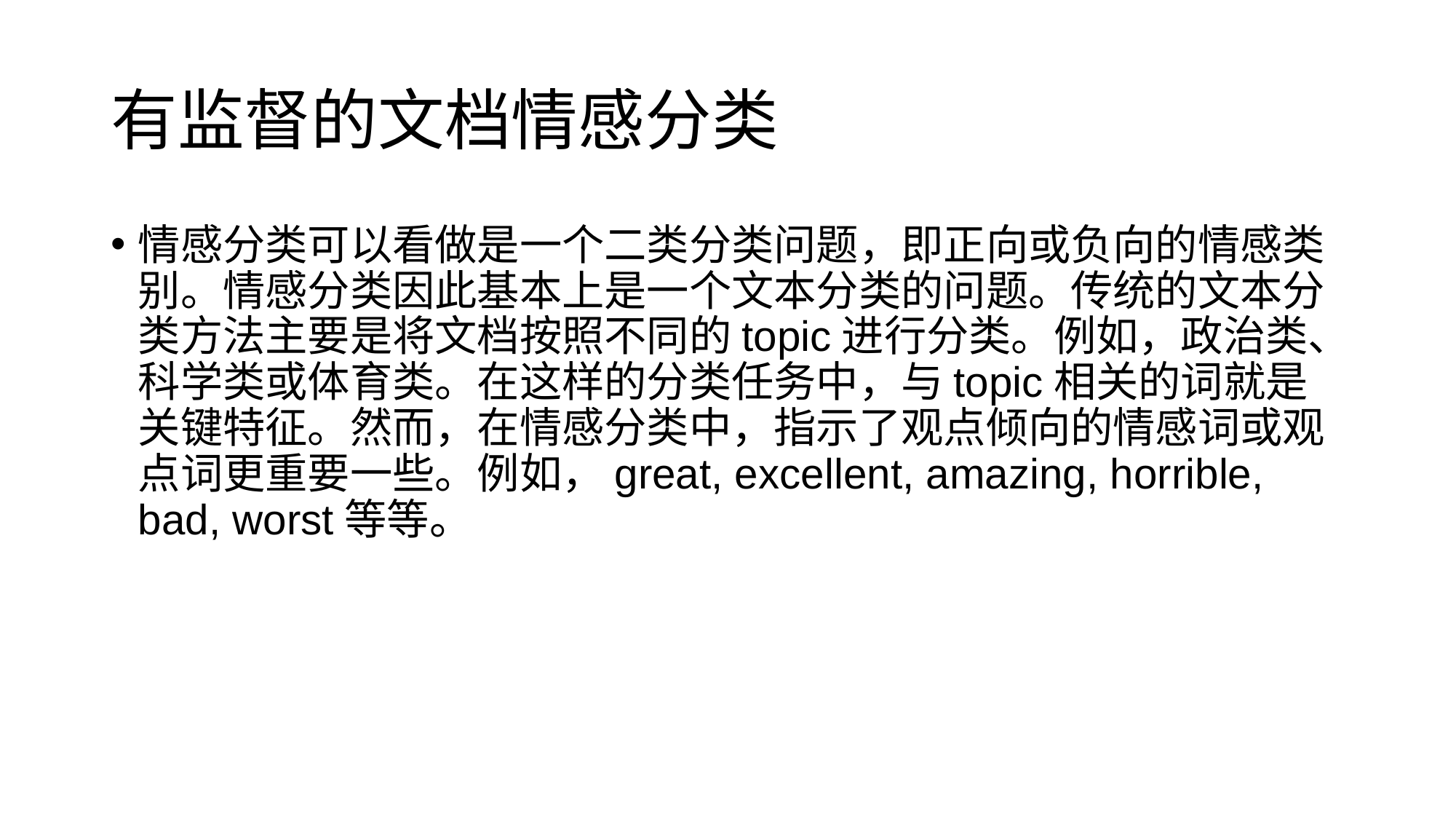

# 有监督的文档情感分类
情感分类可以看做是一个二类分类问题，即正向或负向的情感类别。情感分类因此基本上是一个文本分类的问题。传统的文本分类方法主要是将文档按照不同的topic进行分类。例如，政治类、科学类或体育类。在这样的分类任务中，与topic相关的词就是关键特征。然而，在情感分类中，指示了观点倾向的情感词或观点词更重要一些。例如，great, excellent, amazing, horrible, bad, worst等等。